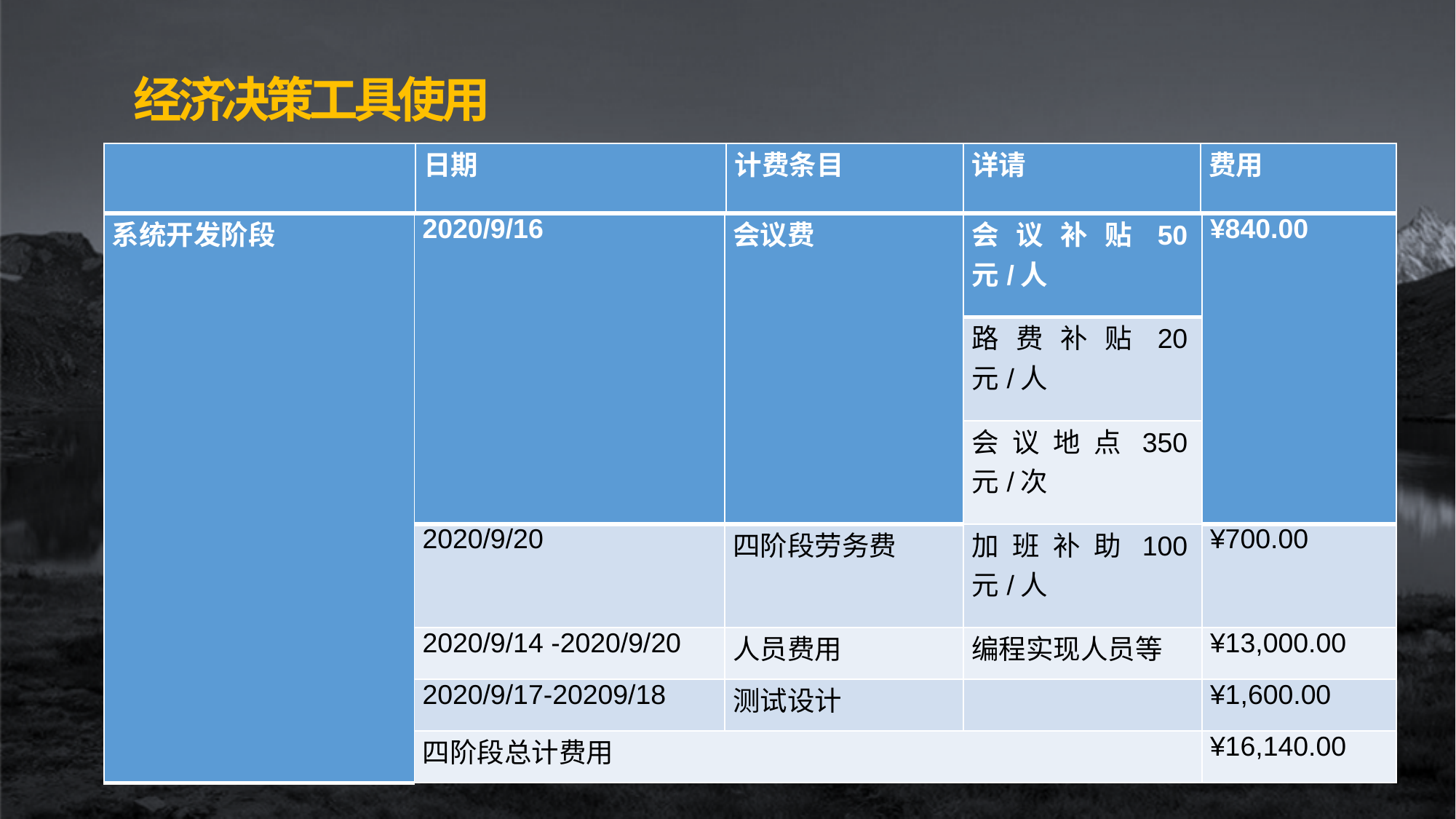

经济决策工具使用
|  | 日期 | 计费条目 | 详请 | 费用 |
| --- | --- | --- | --- | --- |
| 系统开发阶段 | 2020/9/16 | 会议费 | 会议补贴50元/人 | ¥840.00 |
| --- | --- | --- | --- | --- |
|  |  |  | 路费补贴20元/人 |  |
|  |  |  | 会议地点350元/次 |  |
|  | 2020/9/20 | 四阶段劳务费 | 加班补助100元/人 | ¥700.00 |
|  | 2020/9/14 -2020/9/20 | 人员费用 | 编程实现人员等 | ¥13,000.00 |
|  | 2020/9/17-20209/18 | 测试设计 |  | ¥1,600.00 |
|  | 四阶段总计费用 |  |  | ¥16,140.00 |